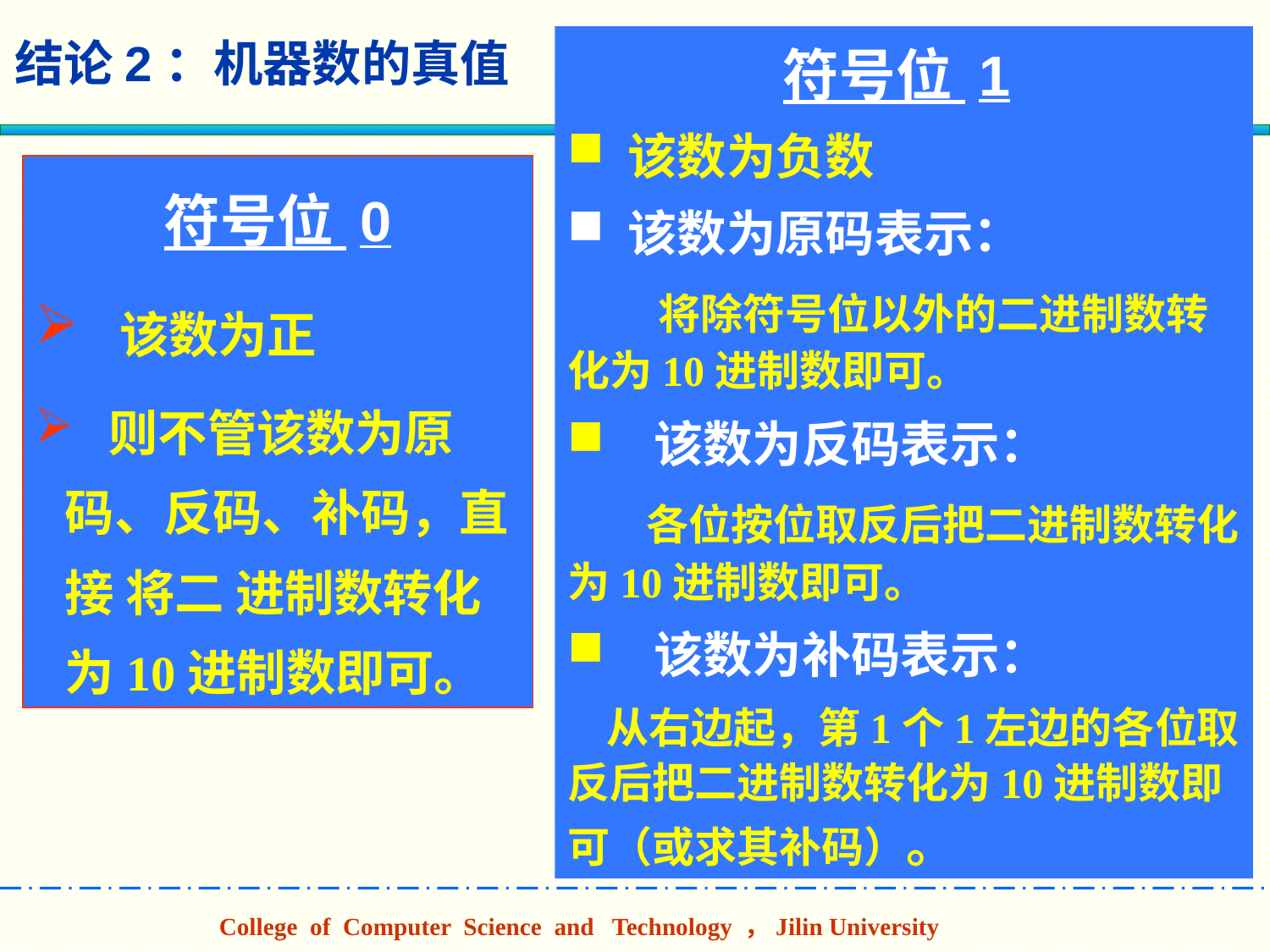

# 结论2：机器数的真值
符号位 1
 该数为负数
 该数为原码表示：
       将除符号位以外的二进制数转化为10进制数即可。
 该数为反码表示：
      各位按位取反后把二进制数转化为10进制数即可。
 该数为补码表示：
   从右边起，第1个1左边的各位取反后把二进制数转化为10进制数即可（或求其补码）。
符号位 0
  该数为正
  则不管该数为原码、反码、补码，直接 将二 进制数转化为10进制数即可。